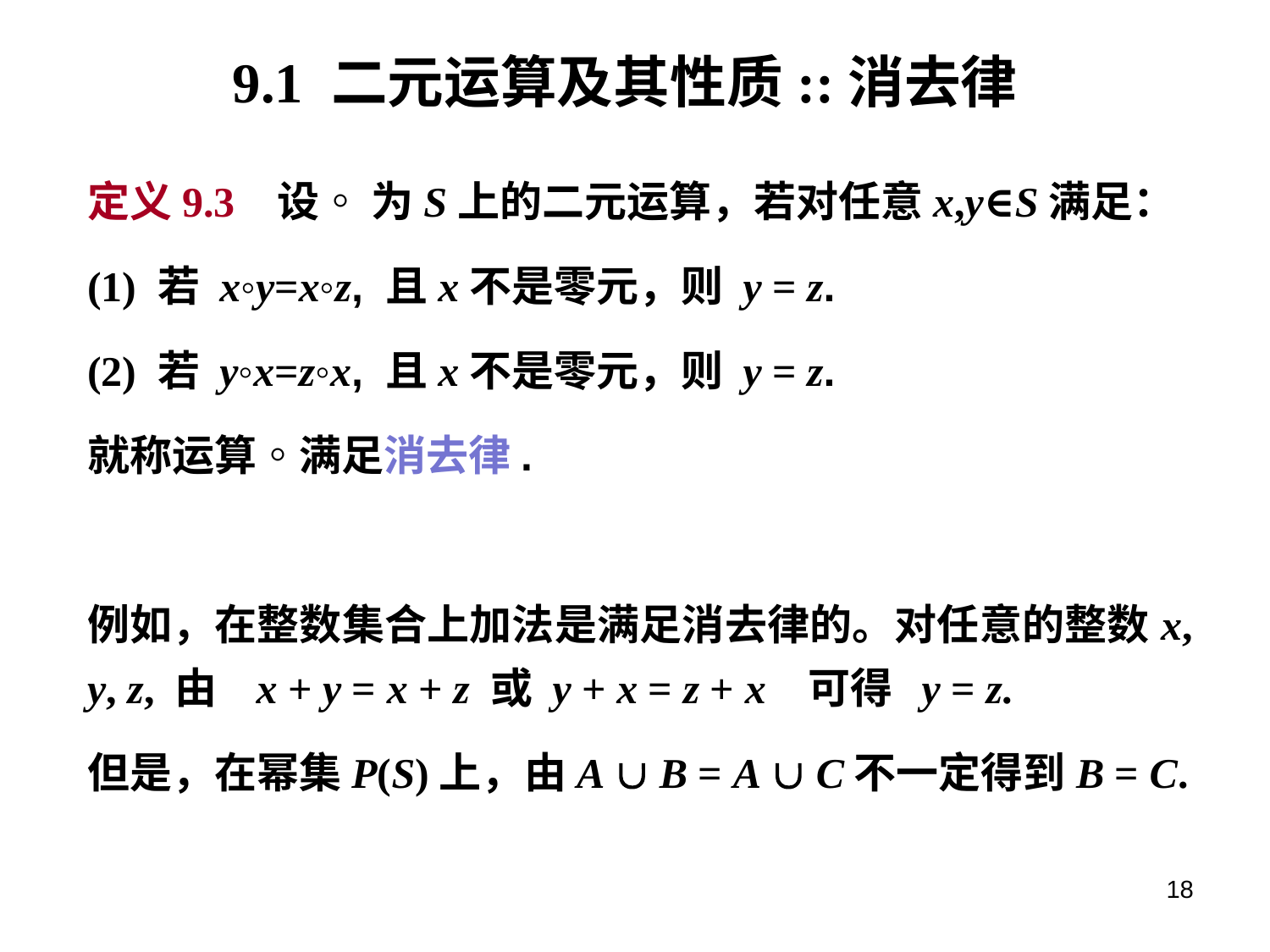

# 9.1 二元运算及其性质::消去律
定义9.3   设◦ 为S上的二元运算，若对任意x,y∈S满足：
(1) 若 x◦y=x◦z, 且x不是零元，则 y = z.
(2) 若 y◦x=z◦x, 且x不是零元，则 y = z.
就称运算◦满足消去律.

例如，在整数集合上加法是满足消去律的。对任意的整数x, y, z, 由   x + y = x + z 或 y + x = z + x   可得  y = z.
但是，在幂集P(S)上，由A ∪ B = A ∪ C不一定得到B = C.
18